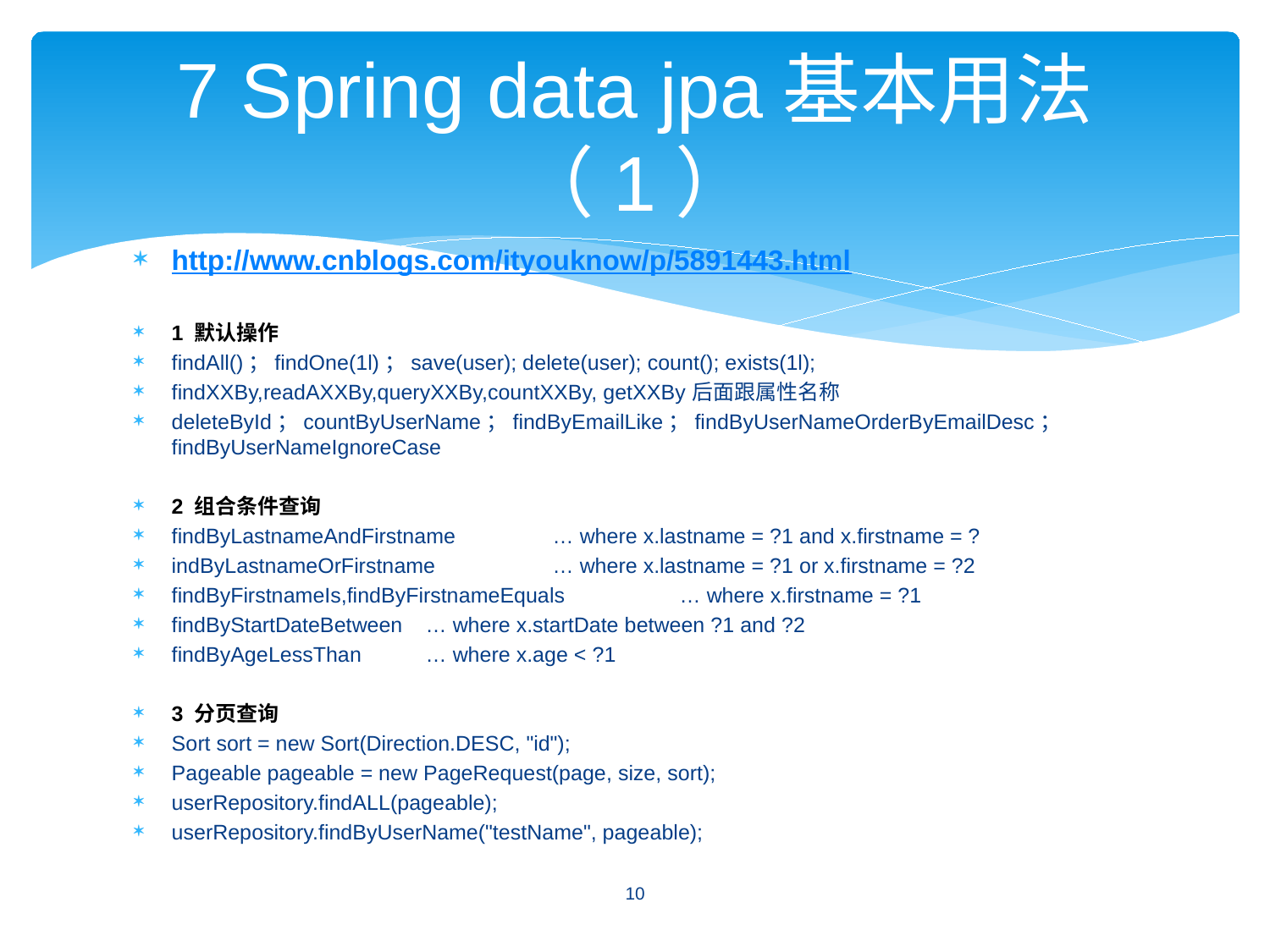

# 7 Spring data jpa基本用法（1）
http://www.cnblogs.com/ityouknow/p/5891443.html

1 默认操作
findAll()；findOne(1l)；save(user); delete(user); count(); exists(1l);
findXXBy,readAXXBy,queryXXBy,countXXBy, getXXBy后面跟属性名称
deleteById；countByUserName；findByEmailLike；findByUserNameOrderByEmailDesc；findByUserNameIgnoreCase

2 组合条件查询
findByLastnameAndFirstname	… where x.lastname = ?1 and x.firstname = ?
indByLastnameOrFirstname	… where x.lastname = ?1 or x.firstname = ?2
findByFirstnameIs,findByFirstnameEquals	… where x.firstname = ?1
findByStartDateBetween	… where x.startDate between ?1 and ?2
findByAgeLessThan	… where x.age < ?1

3 分页查询
Sort sort = new Sort(Direction.DESC, "id");
Pageable pageable = new PageRequest(page, size, sort);
userRepository.findALL(pageable);
userRepository.findByUserName("testName", pageable);
10